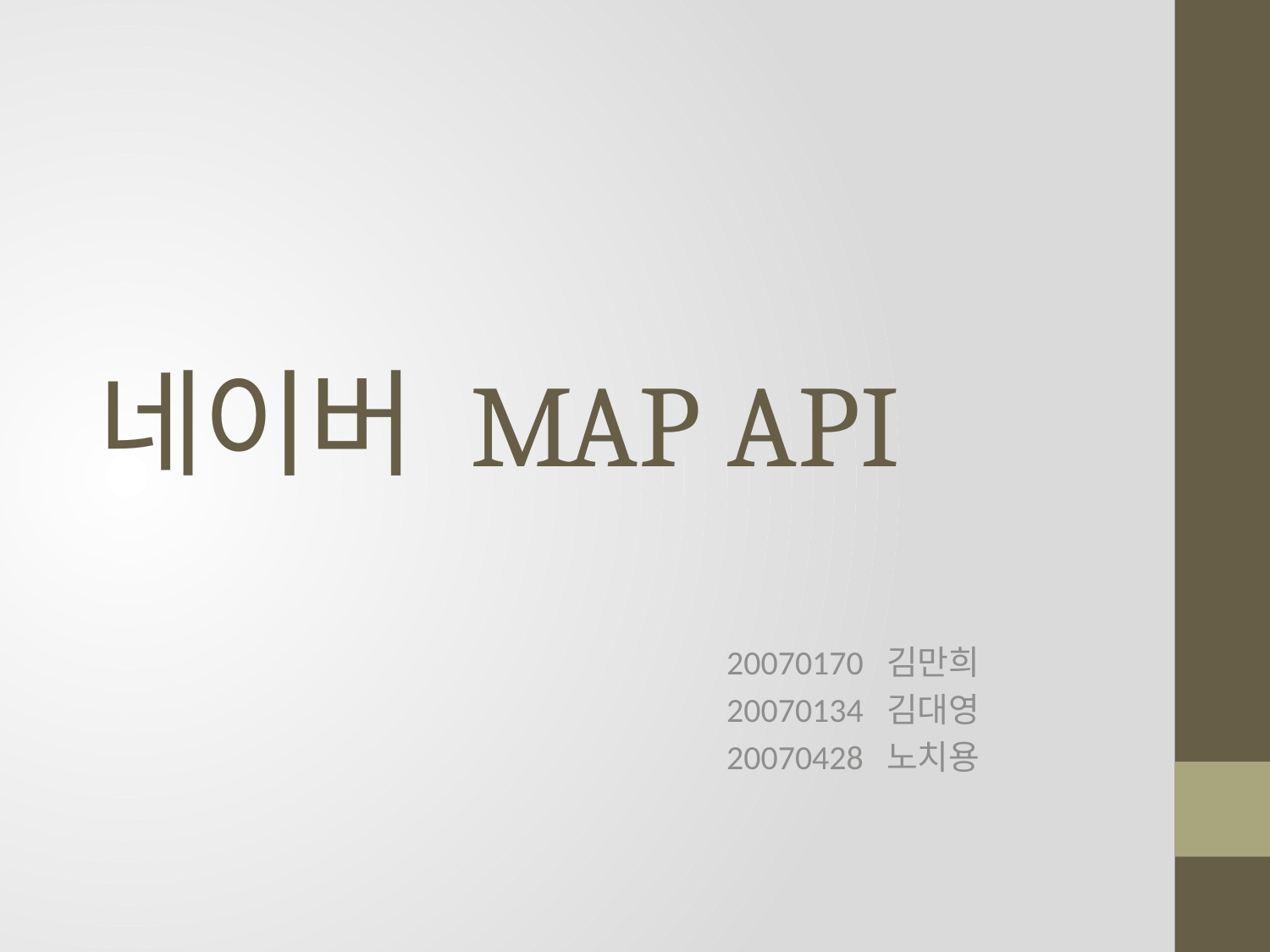

# 네이버 MAP API
20070170  김만희
20070134  김대영
20070428  노치용